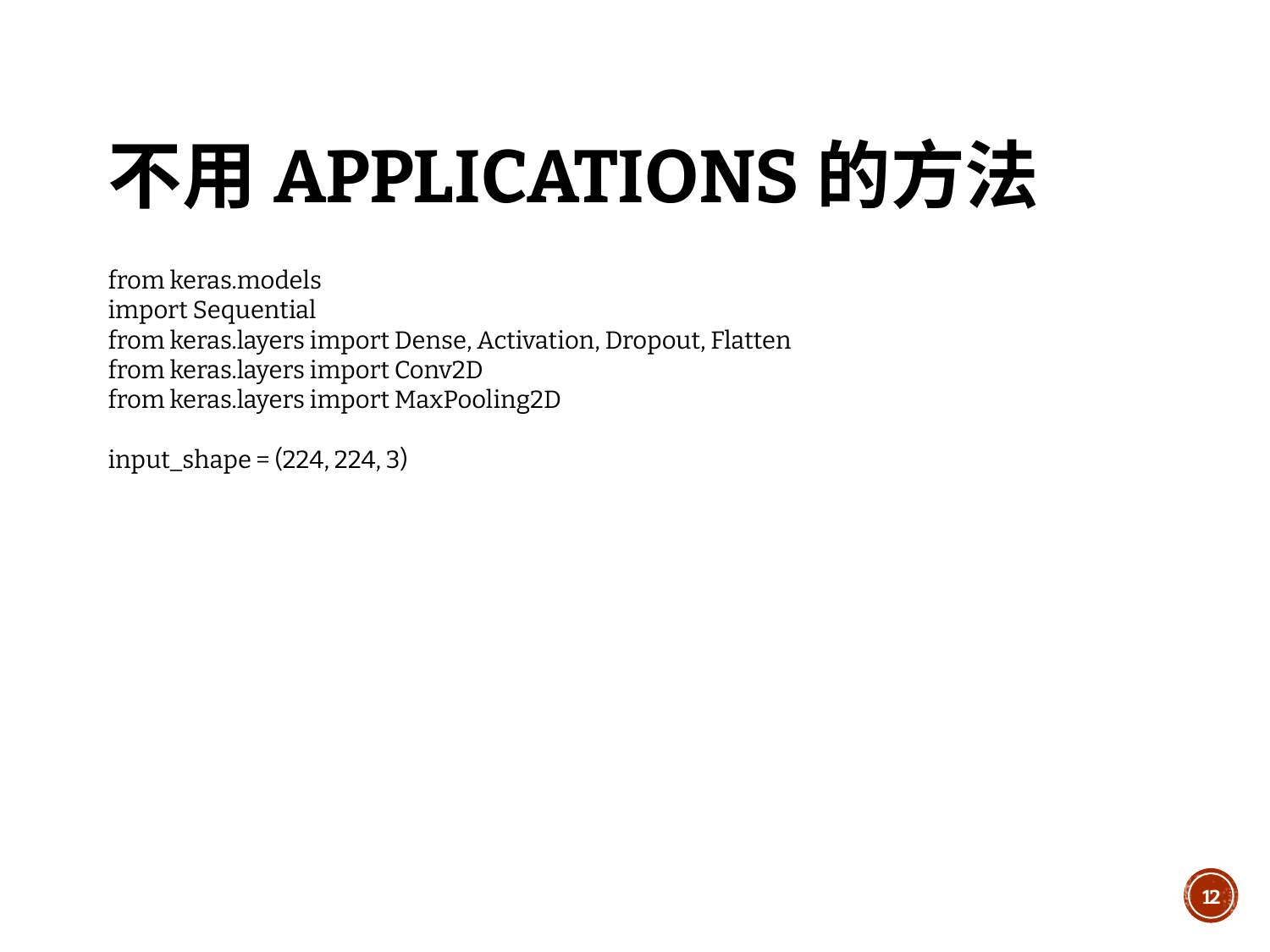

# 不用Applications的方法
from keras.models
import Sequential
from keras.layers import Dense, Activation, Dropout, Flatten
from keras.layers import Conv2D
from keras.layers import MaxPooling2D

input_shape = (224, 224, 3)

12